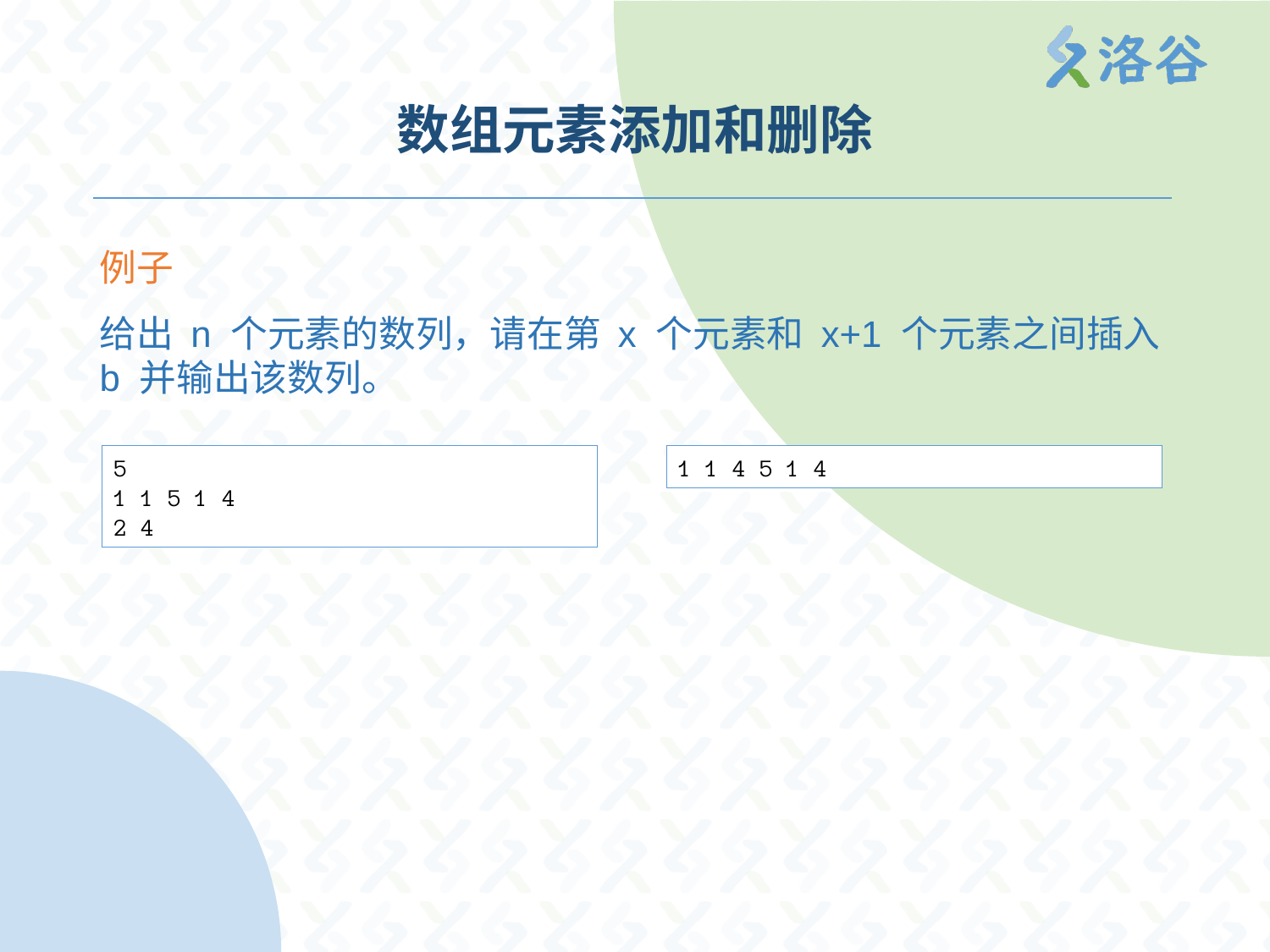

# 数组元素添加和删除
例子
给出 n 个元素的数列，请在第 x 个元素和 x+1 个元素之间插入 b 并输出该数列。

5
1 1 5 1 4
2 4
1 1 4 5 1 4